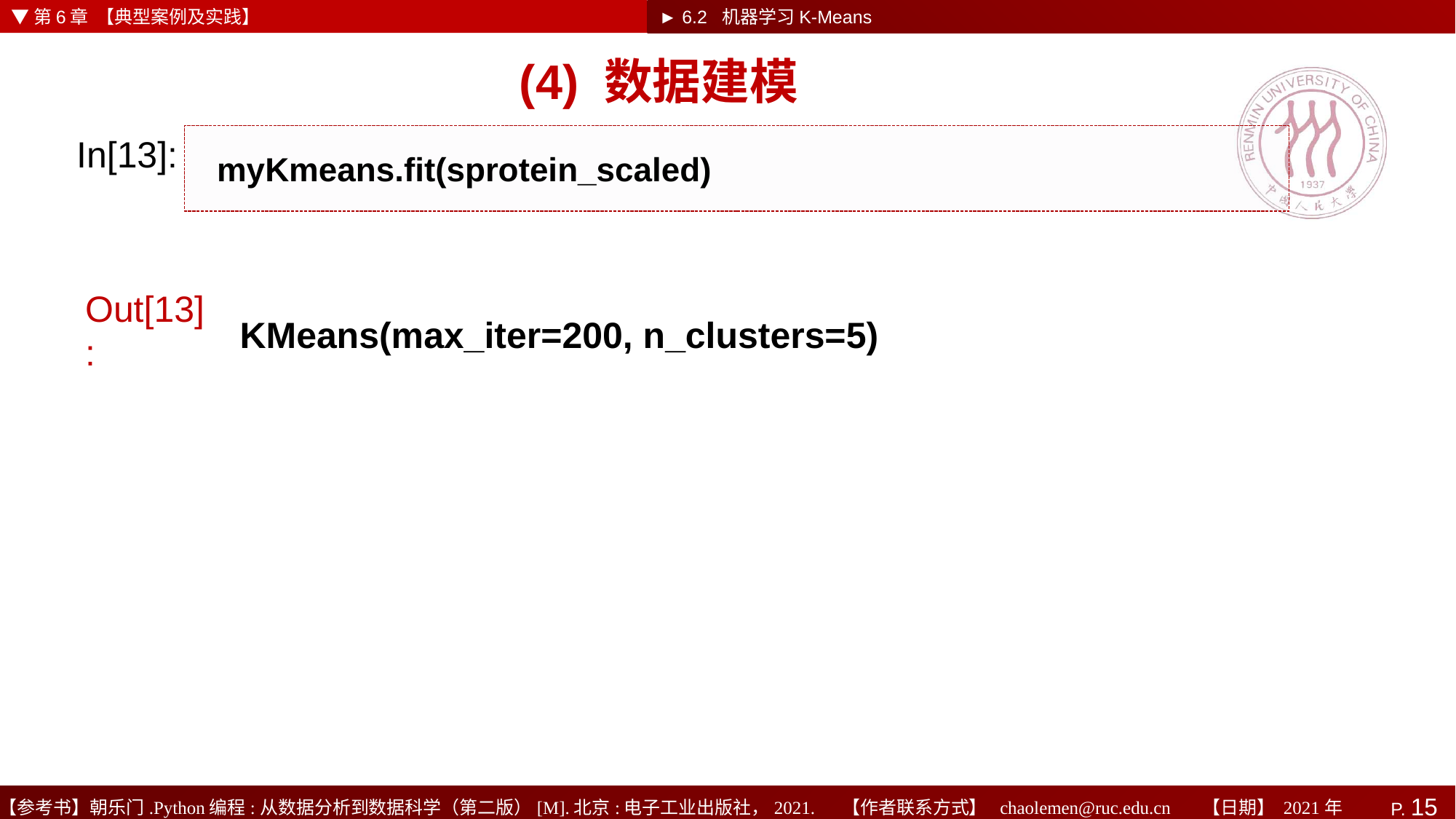

▼第6章  【典型案例及实践】
► 6.2  机器学习K-Means
# (4) 数据建模
In[13]:
myKmeans.fit(sprotein_scaled)
Out[13]:
KMeans(max_iter=200, n_clusters=5)